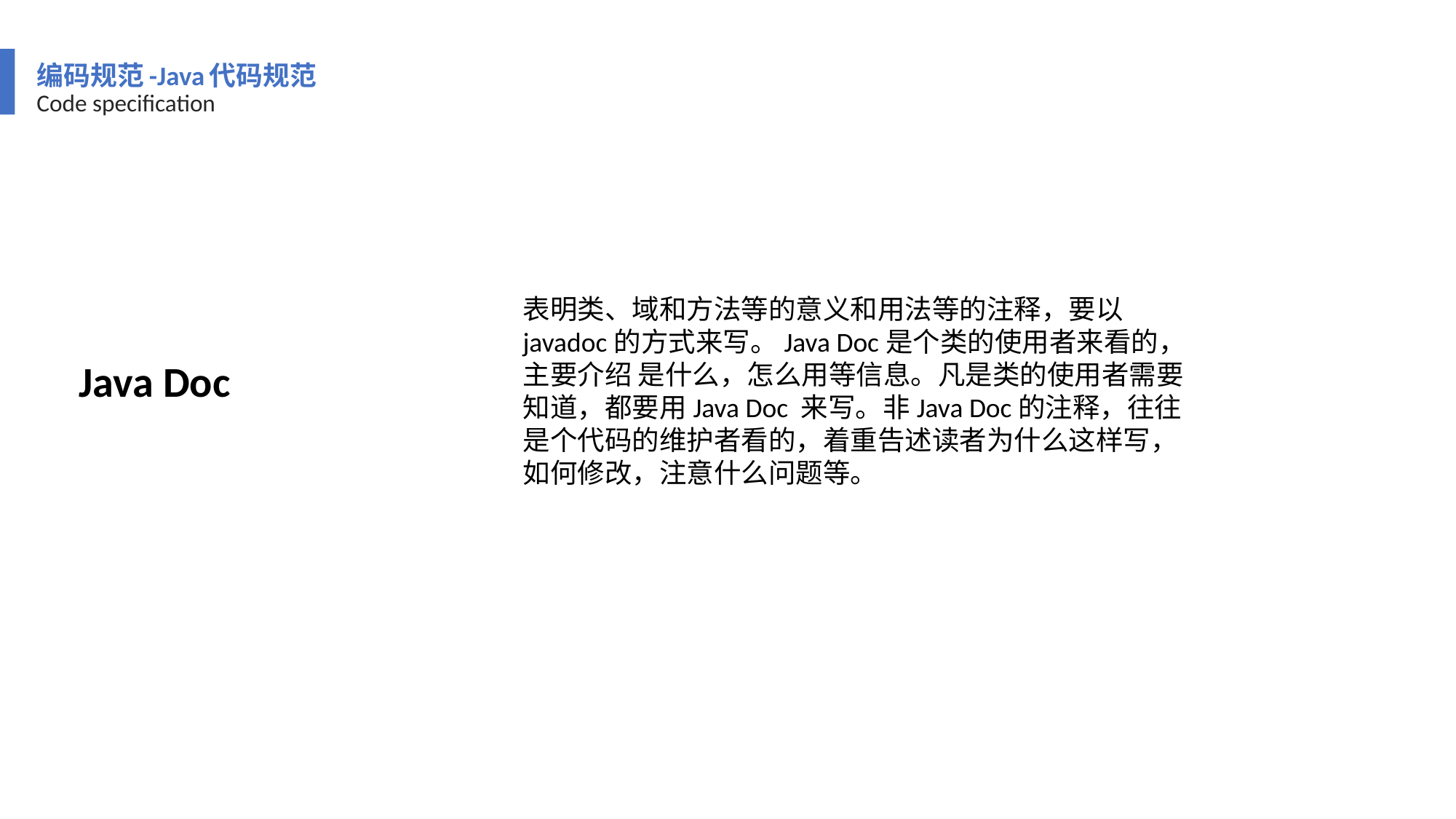

编码规范-Java代码规范
Code specification
表明类、域和方法等的意义和用法等的注释，要以javadoc的方式来写。Java Doc是个类的使用者来看的，主要介绍 是什么，怎么用等信息。凡是类的使用者需要知道，都要用Java Doc 来写。非Java Doc的注释，往往是个代码的维护者看的，着重告述读者为什么这样写，如何修改，注意什么问题等。
Java Doc